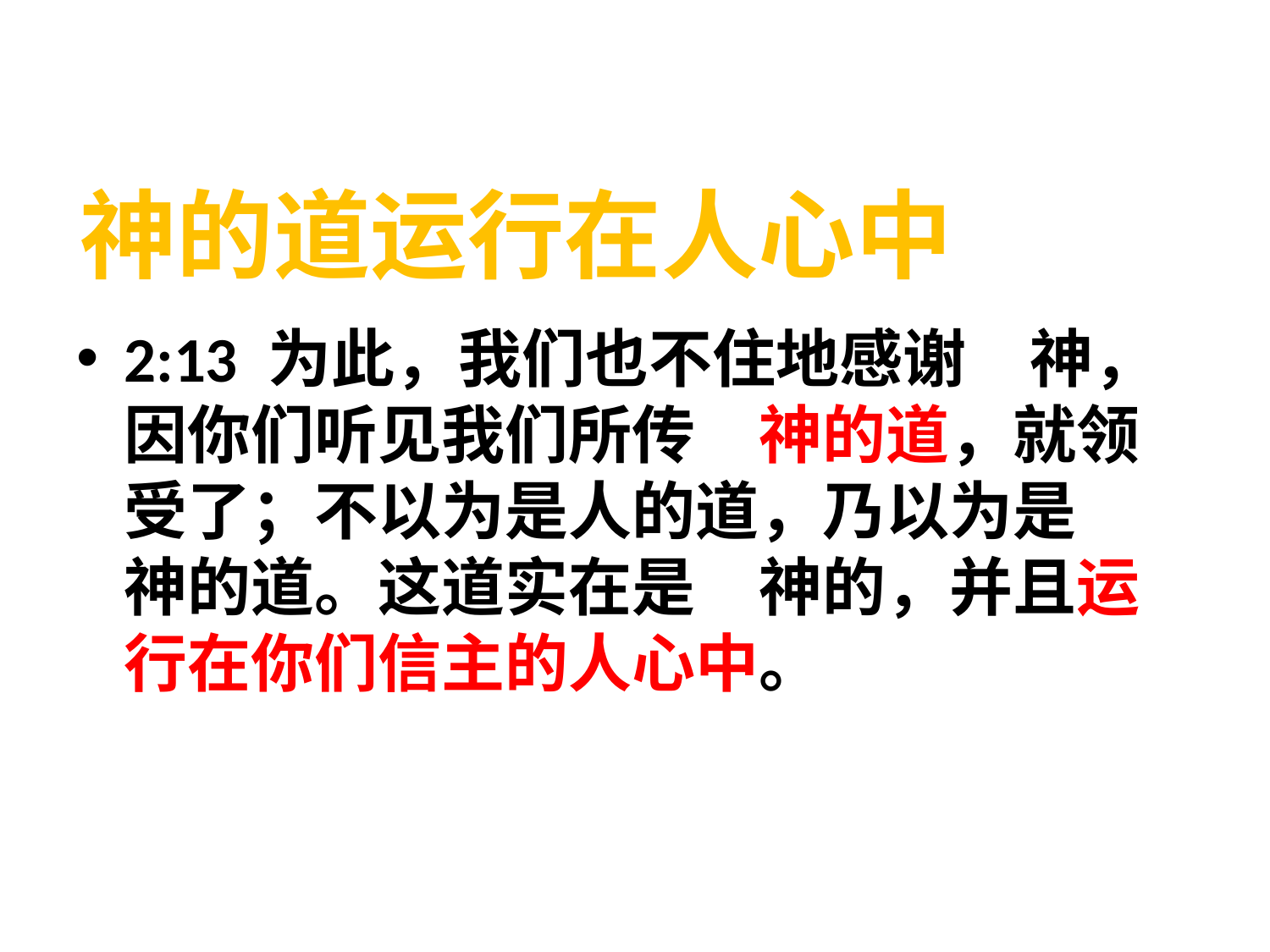

# 神的道运行在人心中
2:13 为此，我们也不住地感谢　神，因你们听见我们所传　神的道，就领受了；不以为是人的道，乃以为是　神的道。这道实在是　神的，并且运行在你们信主的人心中。